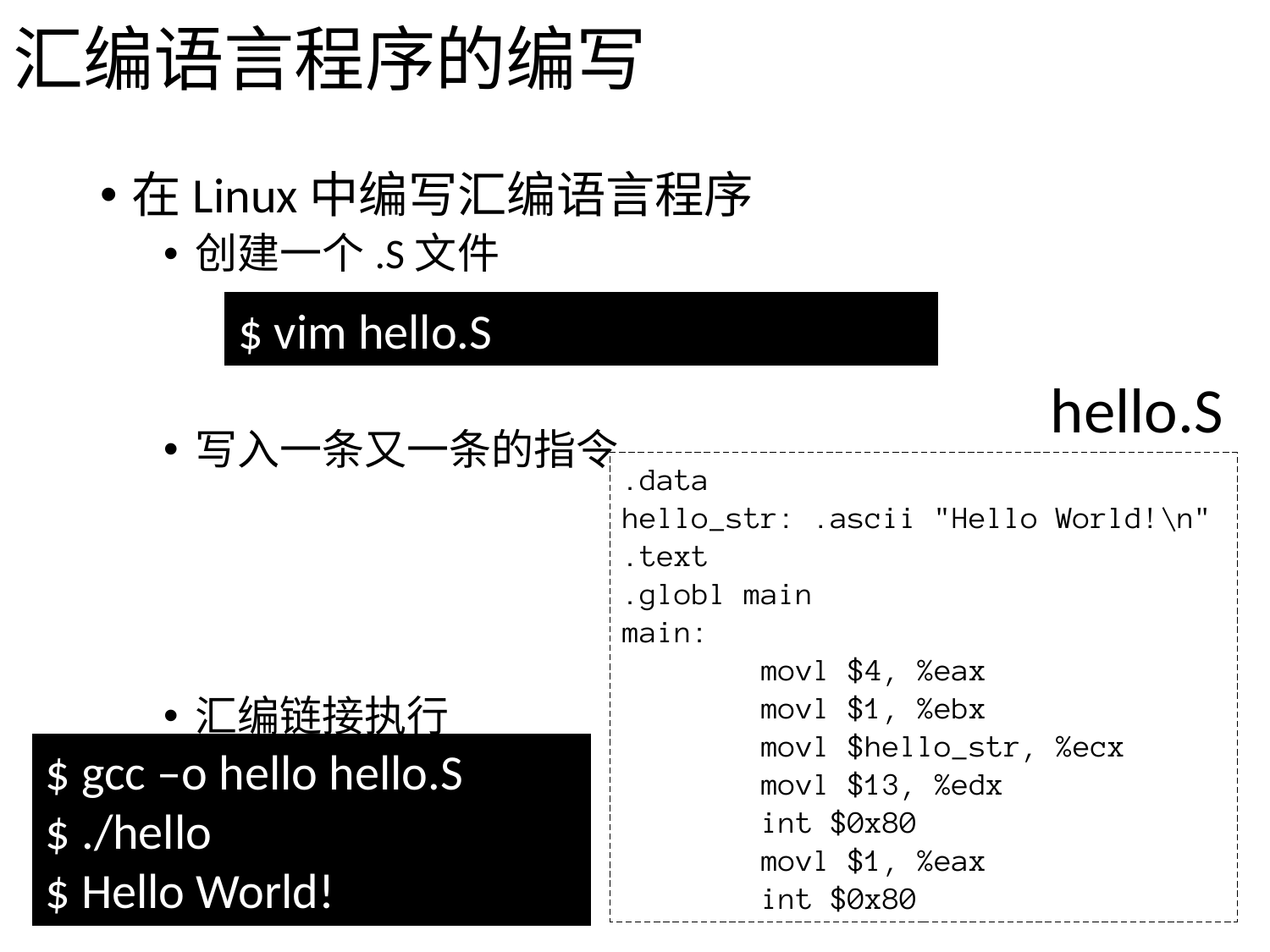

# 汇编语言程序的编写
在Linux中编写汇编语言程序
创建一个.S文件

写入一条又一条的指令

汇编链接执行
$ vim hello.S
hello.S
.data
hello_str: .ascii "Hello World!\n"
.text
.globl main
main:
        movl $4, %eax
        movl $1, %ebx
        movl $hello_str, %ecx
        movl $13, %edx
        int $0x80
        movl $1, %eax
        int $0x80
$ gcc –o hello hello.S
$ ./hello
$ Hello World!